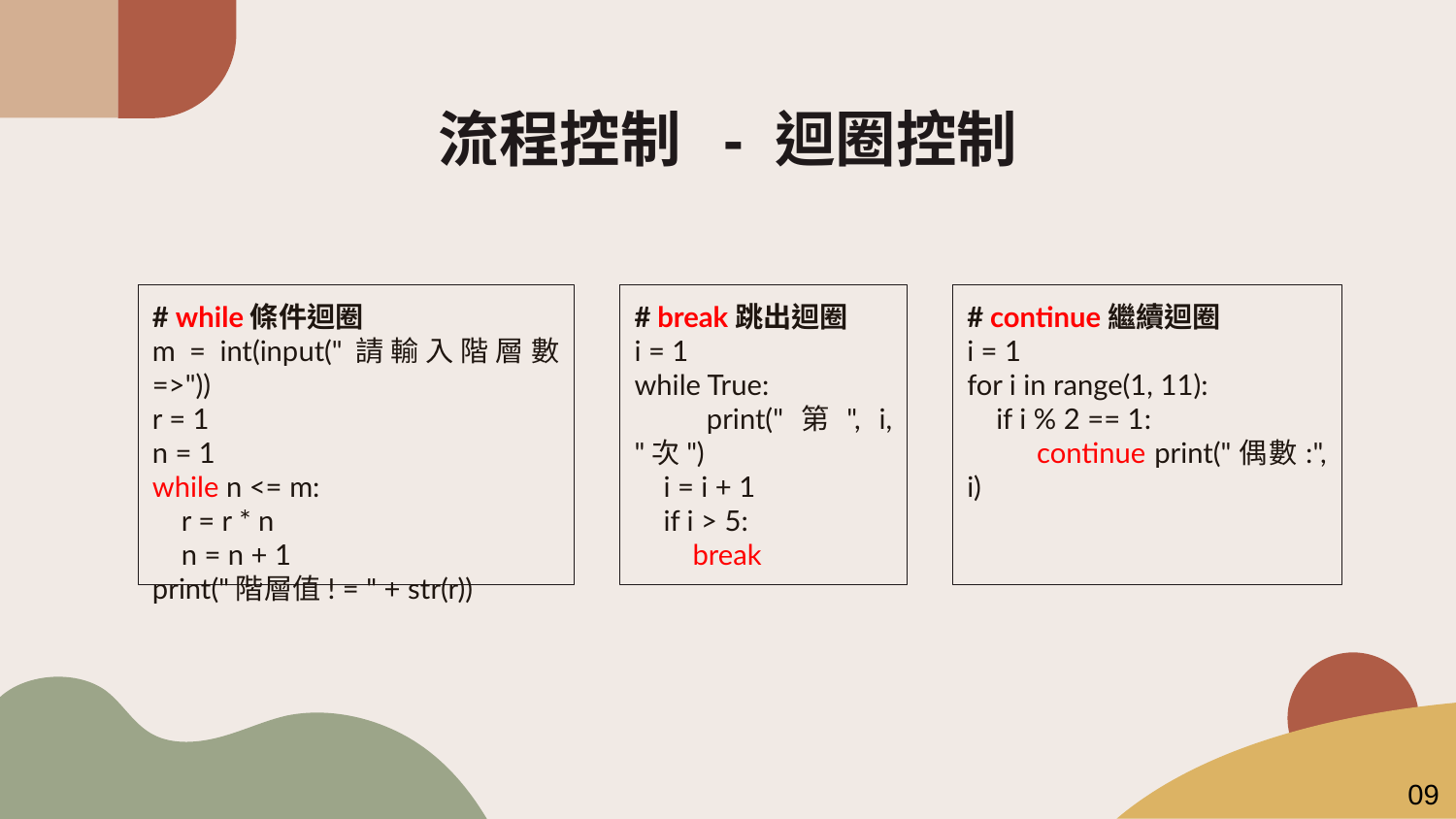

# 流程控制  - 迴圈控制
# break跳出迴圈
i = 1
while True:
    print("第", i, "次")
    i = i + 1
    if i > 5:
        break
# continue繼續迴圈
i = 1
for i in range(1, 11):
    if i % 2 == 1:
        continue print("偶數:", i)
# while條件迴圈
m = int(input("請輸入階層數 =>"))
r = 1
n = 1
while n <= m:
    r = r * n
    n = n + 1
print("階層值! = " + str(r))
09